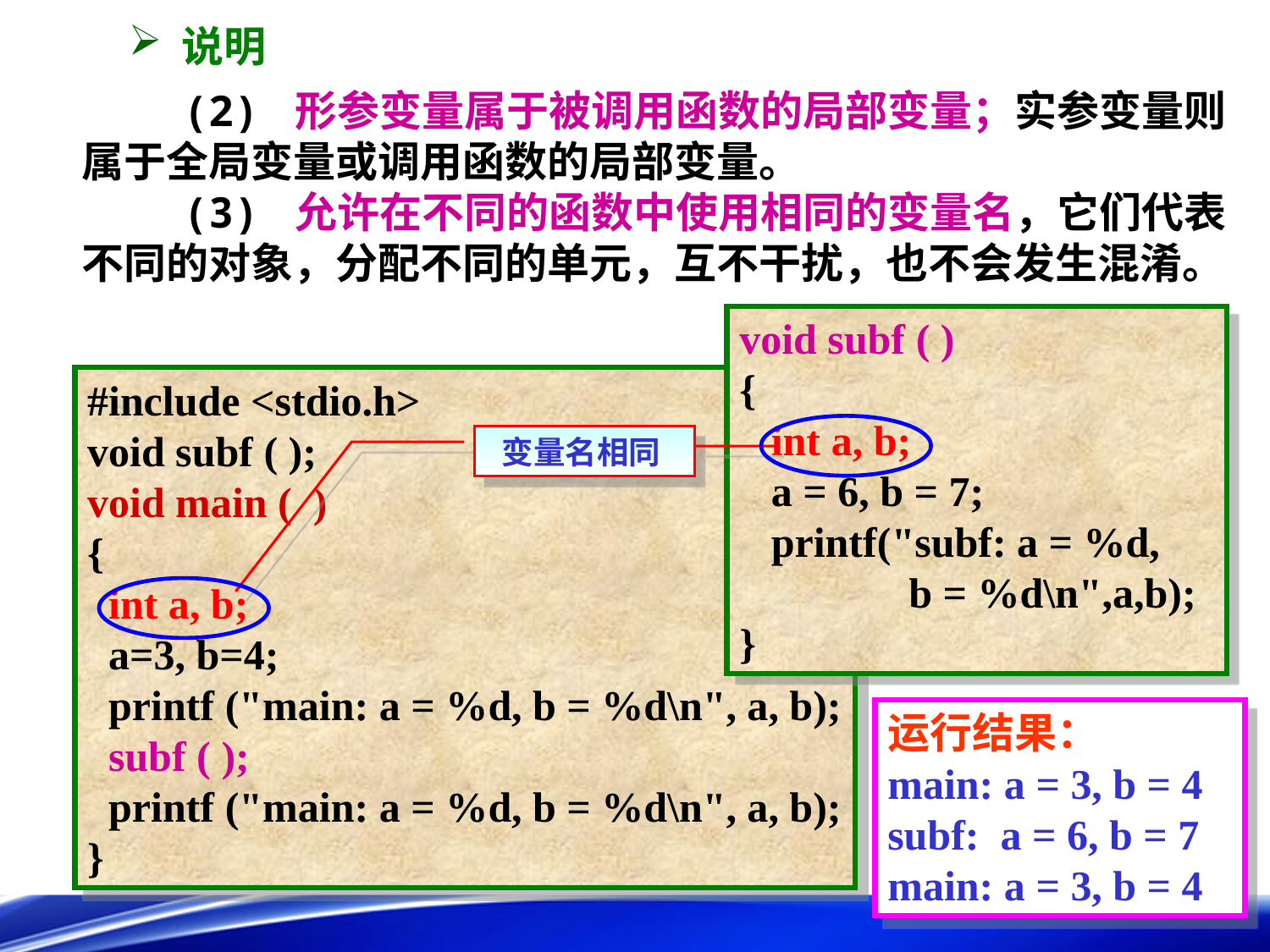

说明
    (2) 形参变量属于被调用函数的局部变量；实参变量则属于全局变量或调用函数的局部变量。
    (3) 允许在不同的函数中使用相同的变量名，它们代表不同的对象，分配不同的单元，互不干扰，也不会发生混淆。
void subf ( )
{
   int a, b;
   a = 6, b = 7;
   printf("subf: a = %d,
                b = %d\n",a,b);
}
#include <stdio.h>
void subf ( );
void main (  )
{
  int a, b;
  a=3, b=4;
  printf ("main: a = %d, b = %d\n", a, b);
  subf ( );
  printf ("main: a = %d, b = %d\n", a, b);
}

变量名相同

运行结果：
main: a = 3, b = 4
subf:  a = 6, b = 7
main: a = 3, b = 4